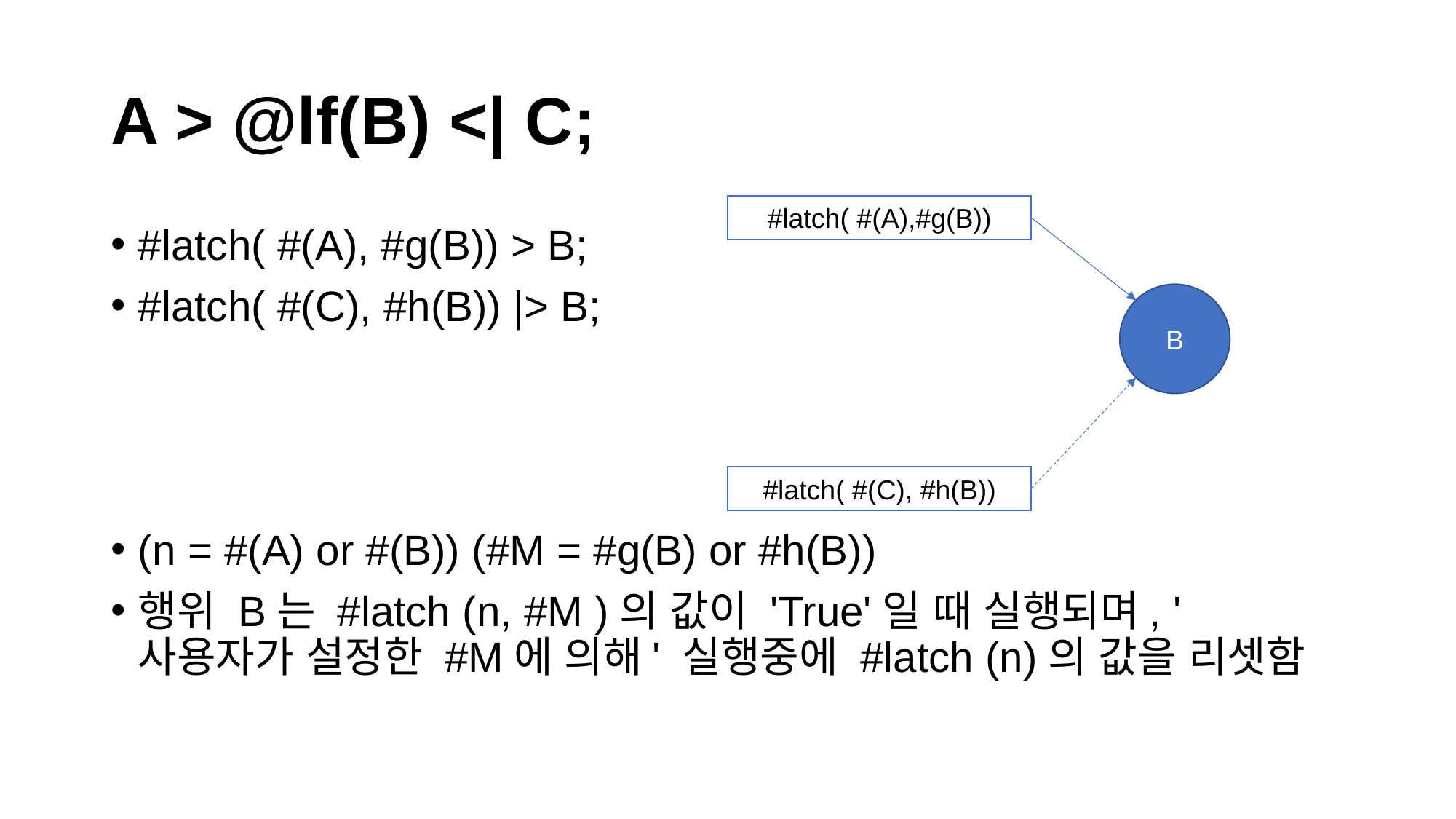

# A > @lf(B) <| C;
#latch( #(A),#g(B))
#latch( #(A), #g(B)) > B;
#latch( #(C), #h(B)) |> B;

(n = #(A) or #(B)) (#M = #g(B) or #h(B))
행위 B는 #latch (n, #M )의 값이 'True'일 때 실행되며, '사용자가 설정한 #M에 의해' 실행중에 #latch (n)의 값을 리셋함

B
#latch( #(C), #h(B))